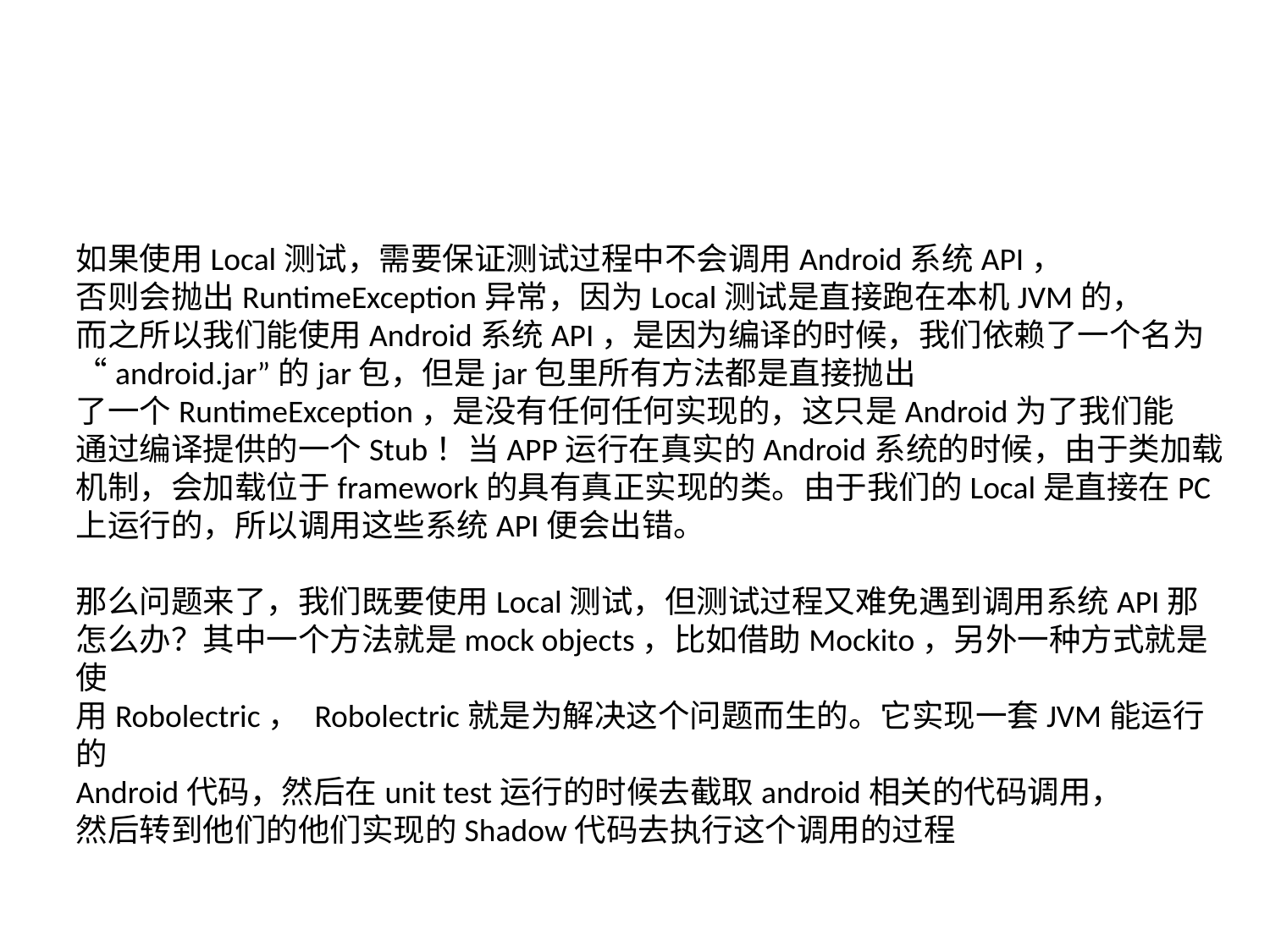

如果使用Local测试，需要保证测试过程中不会调用Android系统API，
否则会抛出RuntimeException异常，因为Local测试是直接跑在本机JVM的，
而之所以我们能使用Android系统API，是因为编译的时候，我们依赖了一个名为“android.jar”的jar包，但是jar包里所有方法都是直接抛出
了一个RuntimeException，是没有任何任何实现的，这只是Android为了我们能
通过编译提供的一个Stub！当APP运行在真实的Android系统的时候，由于类加载
机制，会加载位于framework的具有真正实现的类。由于我们的Local是直接在PC
上运行的，所以调用这些系统API便会出错。

那么问题来了，我们既要使用Local测试，但测试过程又难免遇到调用系统API那
怎么办？其中一个方法就是mock objects，比如借助Mockito，另外一种方式就是使
用Robolectric， Robolectric就是为解决这个问题而生的。它实现一套JVM能运行的
Android代码，然后在unit test运行的时候去截取android相关的代码调用，
然后转到他们的他们实现的Shadow代码去执行这个调用的过程